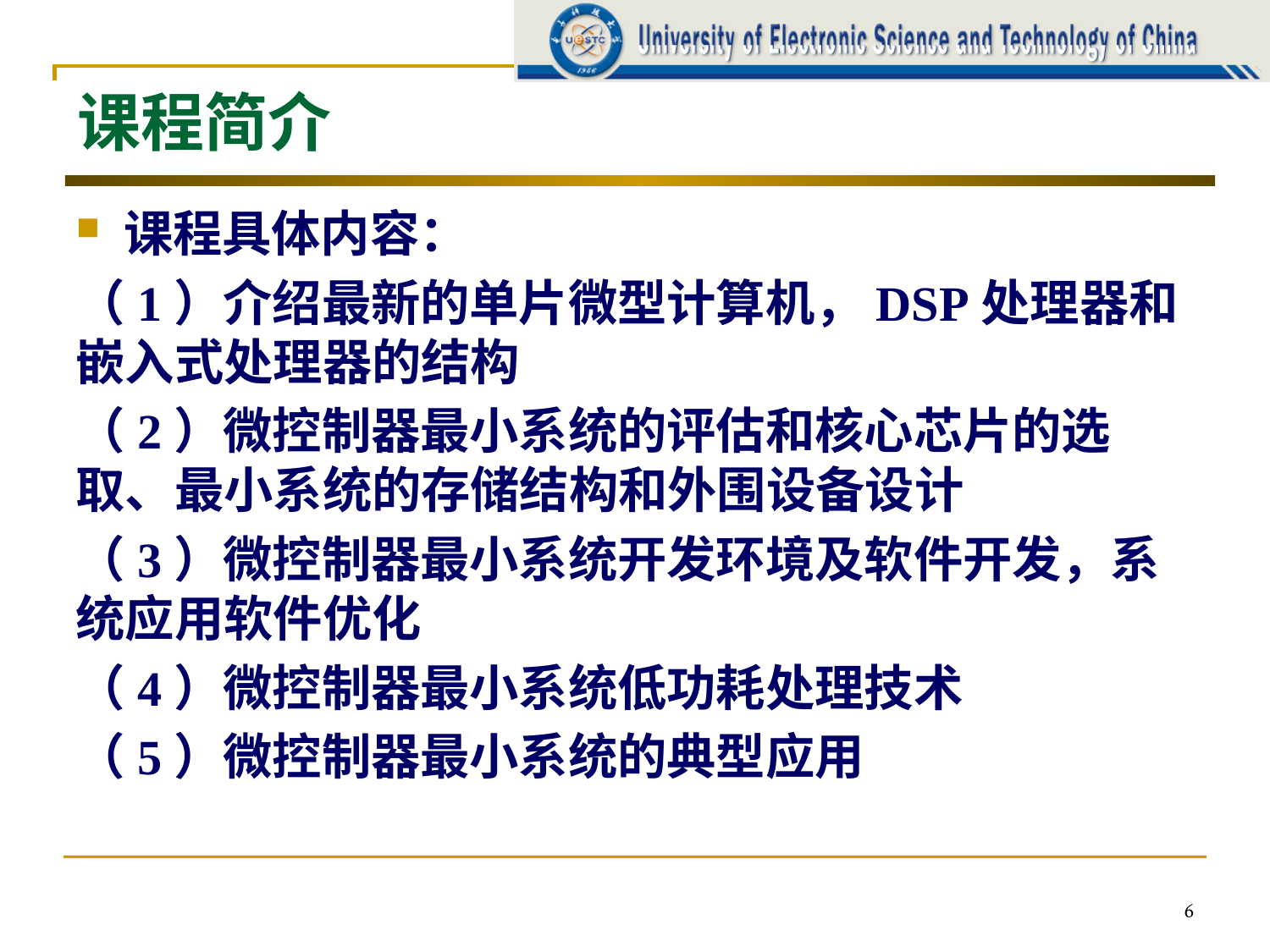

# 课程简介
课程具体内容：
（1）介绍最新的单片微型计算机，DSP处理器和嵌入式处理器的结构
（2）微控制器最小系统的评估和核心芯片的选取、最小系统的存储结构和外围设备设计
（3）微控制器最小系统开发环境及软件开发，系统应用软件优化
（4）微控制器最小系统低功耗处理技术
（5）微控制器最小系统的典型应用
6